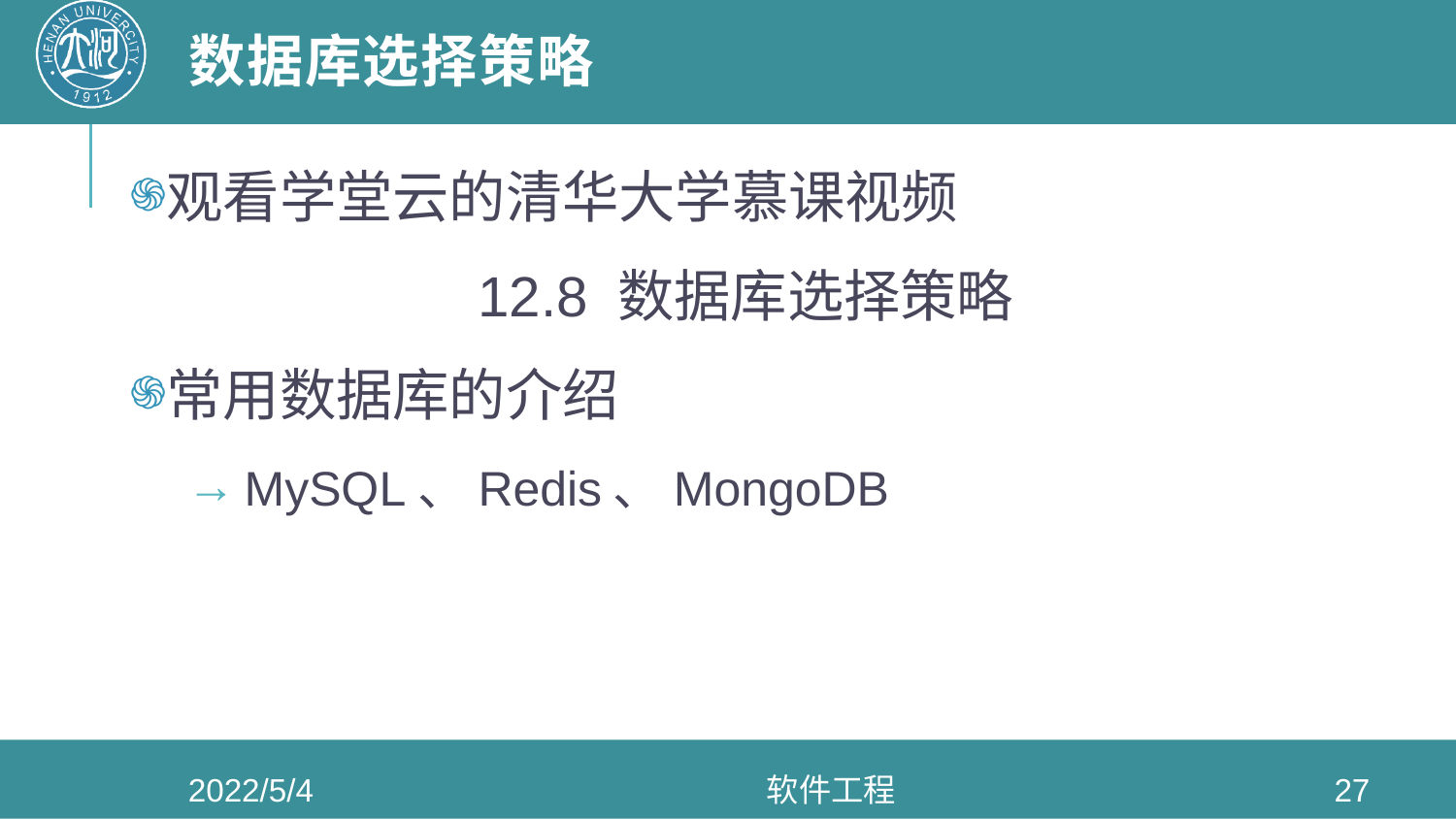

# 数据库选择策略
观看学堂云的清华大学慕课视频
12.8 数据库选择策略
常用数据库的介绍
MySQL、Redis、MongoDB
2022/5/4
软件工程
27